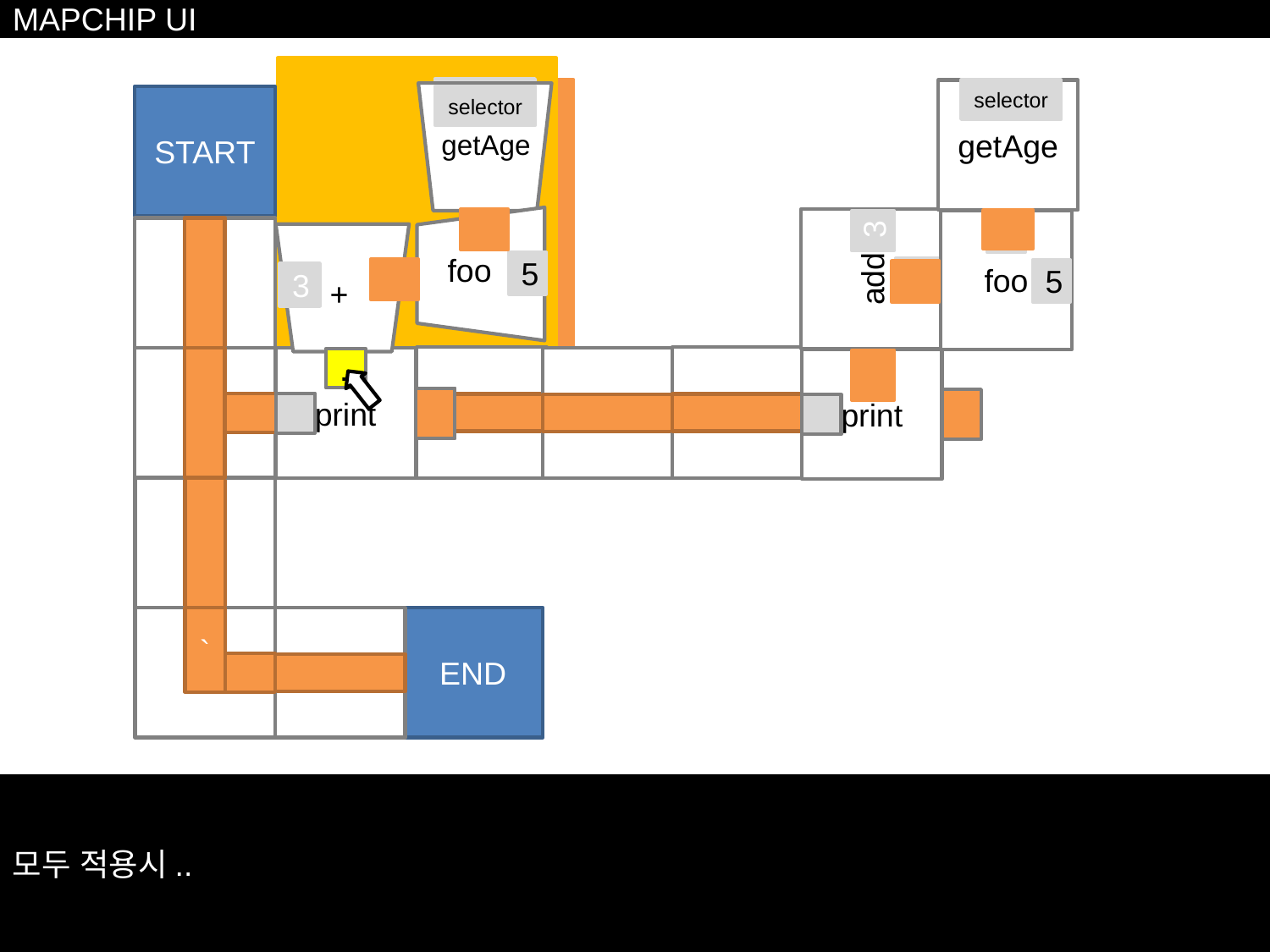

MAPCHIP UI

selector

getAge
selector

START
selector
getAge

foo

5

add
3
5

foo
5

3
+

print

print

…

END

`

모두 적용시..